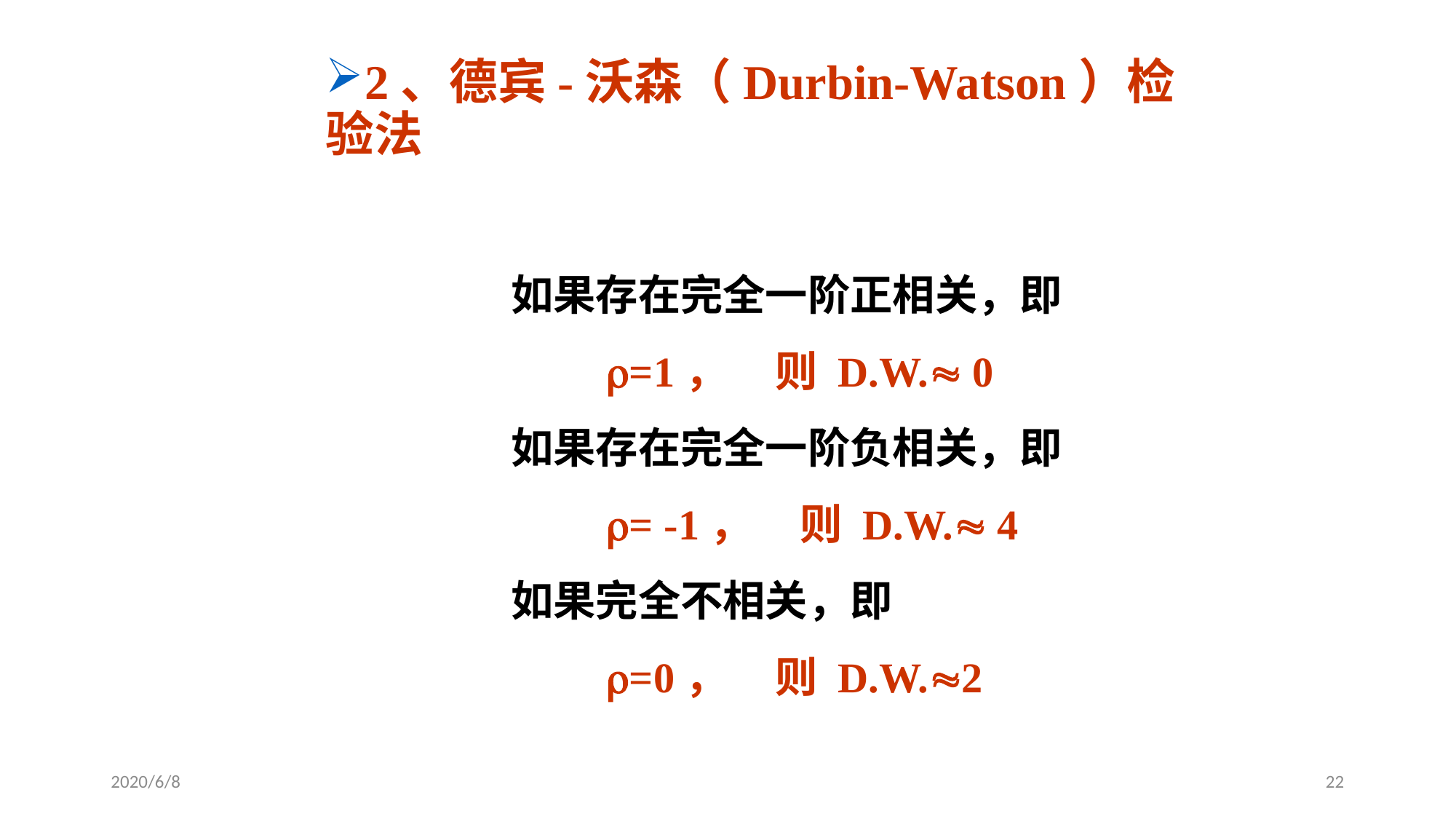

2、德宾-沃森（Durbin-Watson）检验法
如果存在完全一阶正相关，即
         ρ=1，     则 D.W.≈ 0
如果存在完全一阶负相关，即
         ρ= -1，     则 D.W.≈ 4
如果完全不相关，即
         ρ=0，     则 D.W.≈2
2020/6/8
22